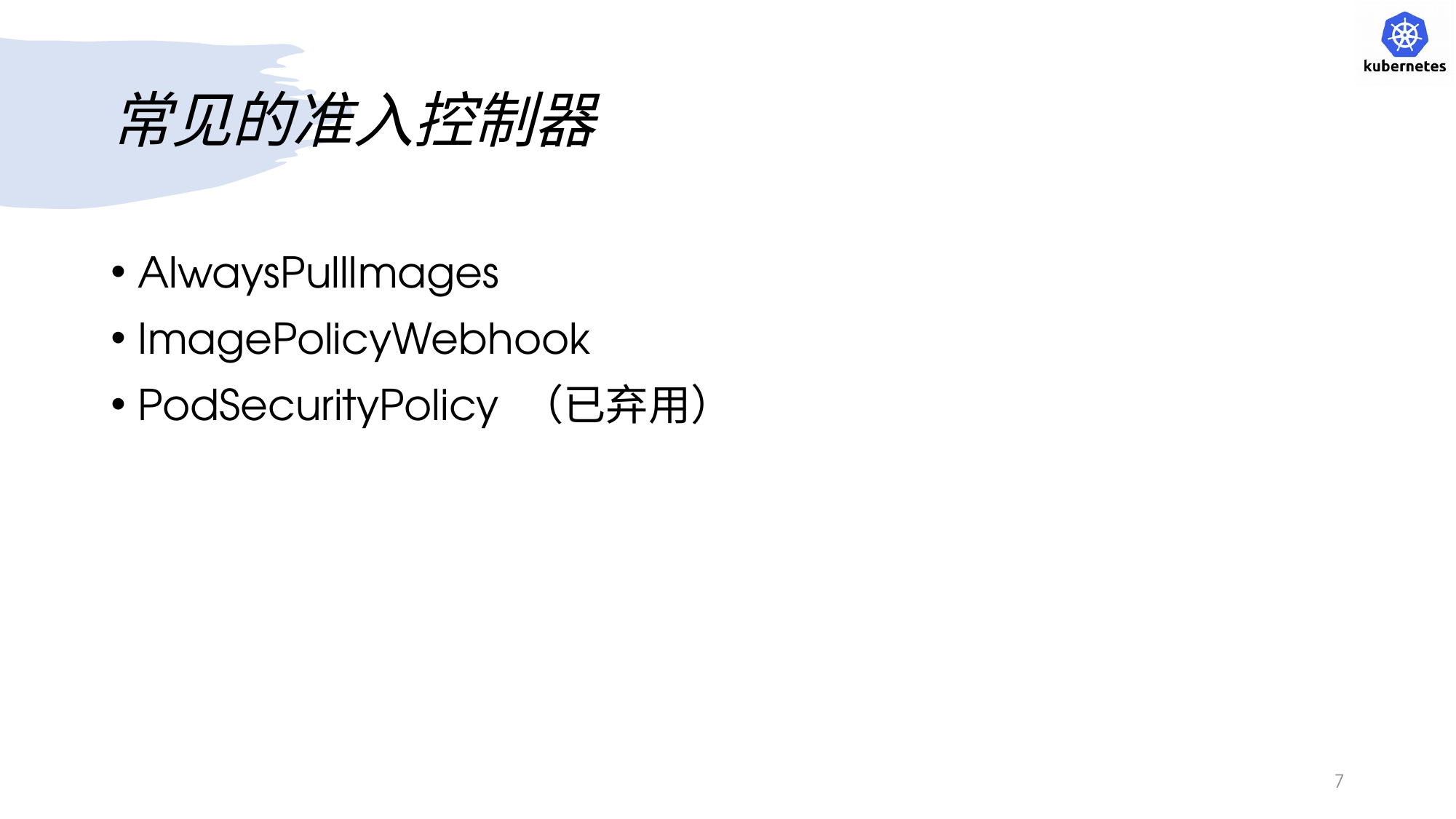

# 常见的准入控制器
AlwaysPullImages
ImagePolicyWebhook
PodSecurityPolicy （已弃用）
7